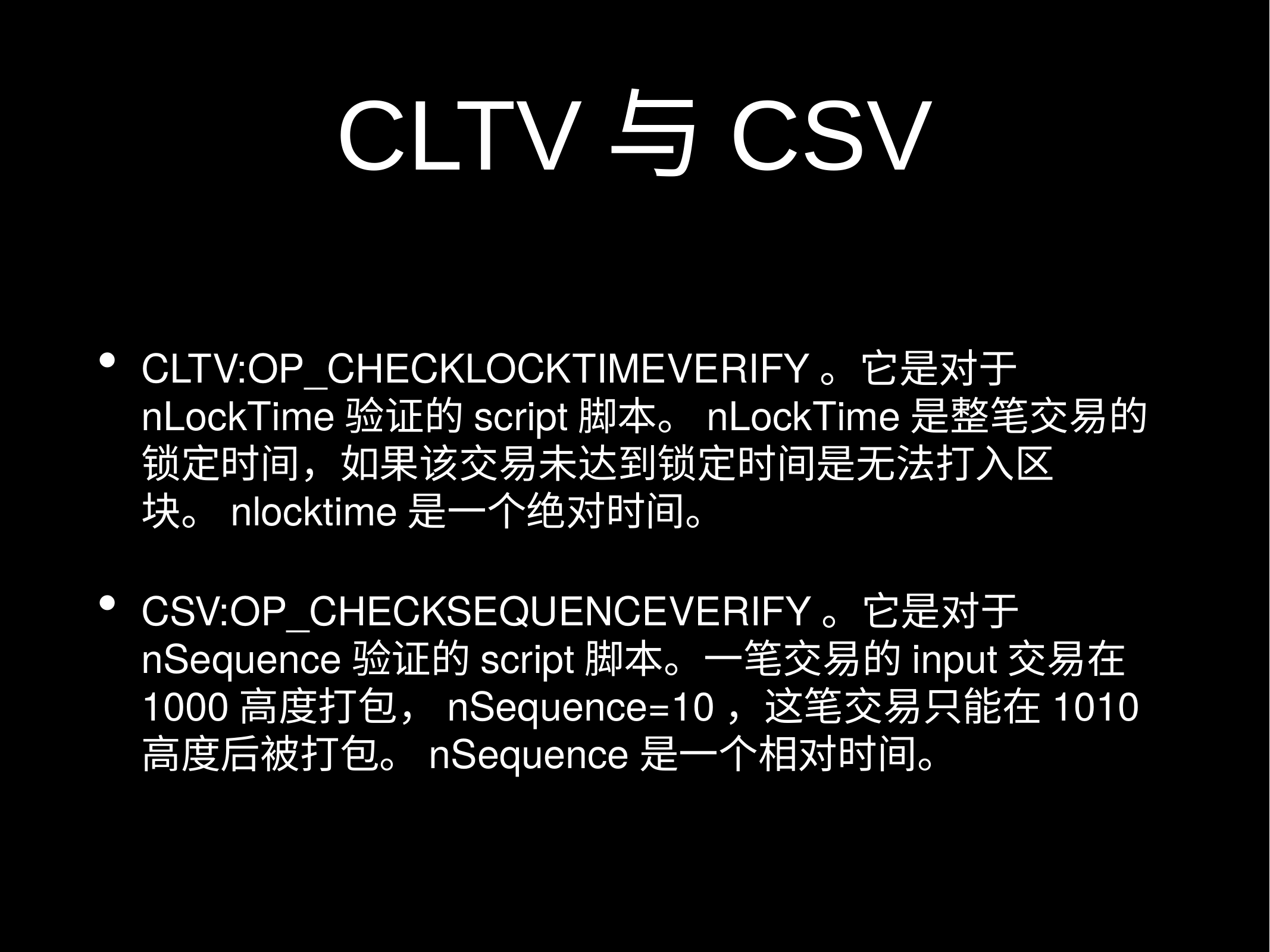

# CLTV与CSV
CLTV:OP_CHECKLOCKTIMEVERIFY。它是对于nLockTime验证的script脚本。nLockTime是整笔交易的锁定时间，如果该交易未达到锁定时间是无法打入区块。nlocktime是一个绝对时间。
CSV:OP_CHECKSEQUENCEVERIFY。它是对于nSequence验证的script脚本。一笔交易的input交易在1000高度打包，nSequence=10，这笔交易只能在1010高度后被打包。nSequence是一个相对时间。